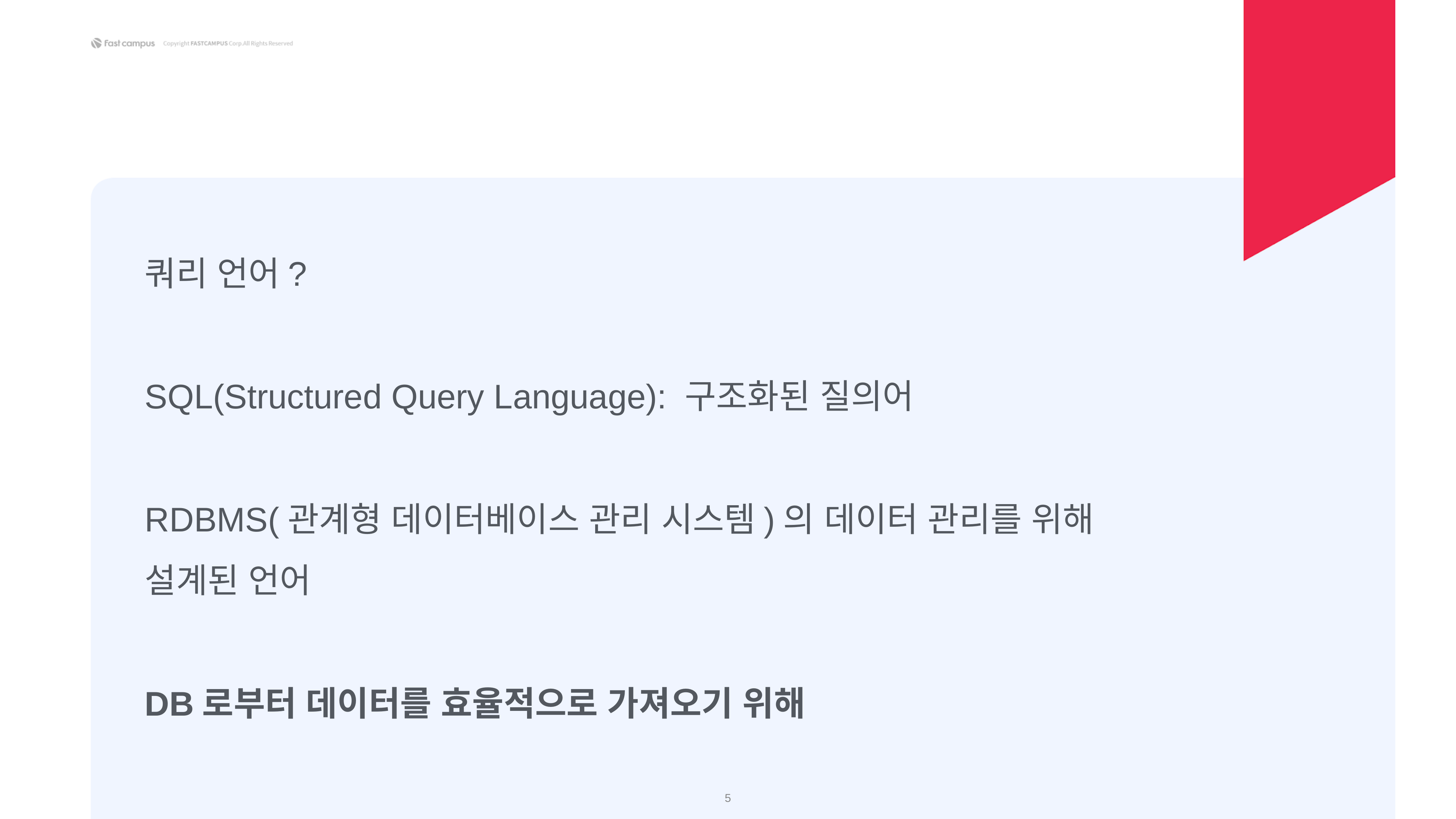

쿼리 언어?

SQL(Structured Query Language): 구조화된 질의어

RDBMS(관계형 데이터베이스 관리 시스템)의 데이터 관리를 위해 설계된 언어

DB로부터 데이터를 효율적으로 가져오기 위해

5